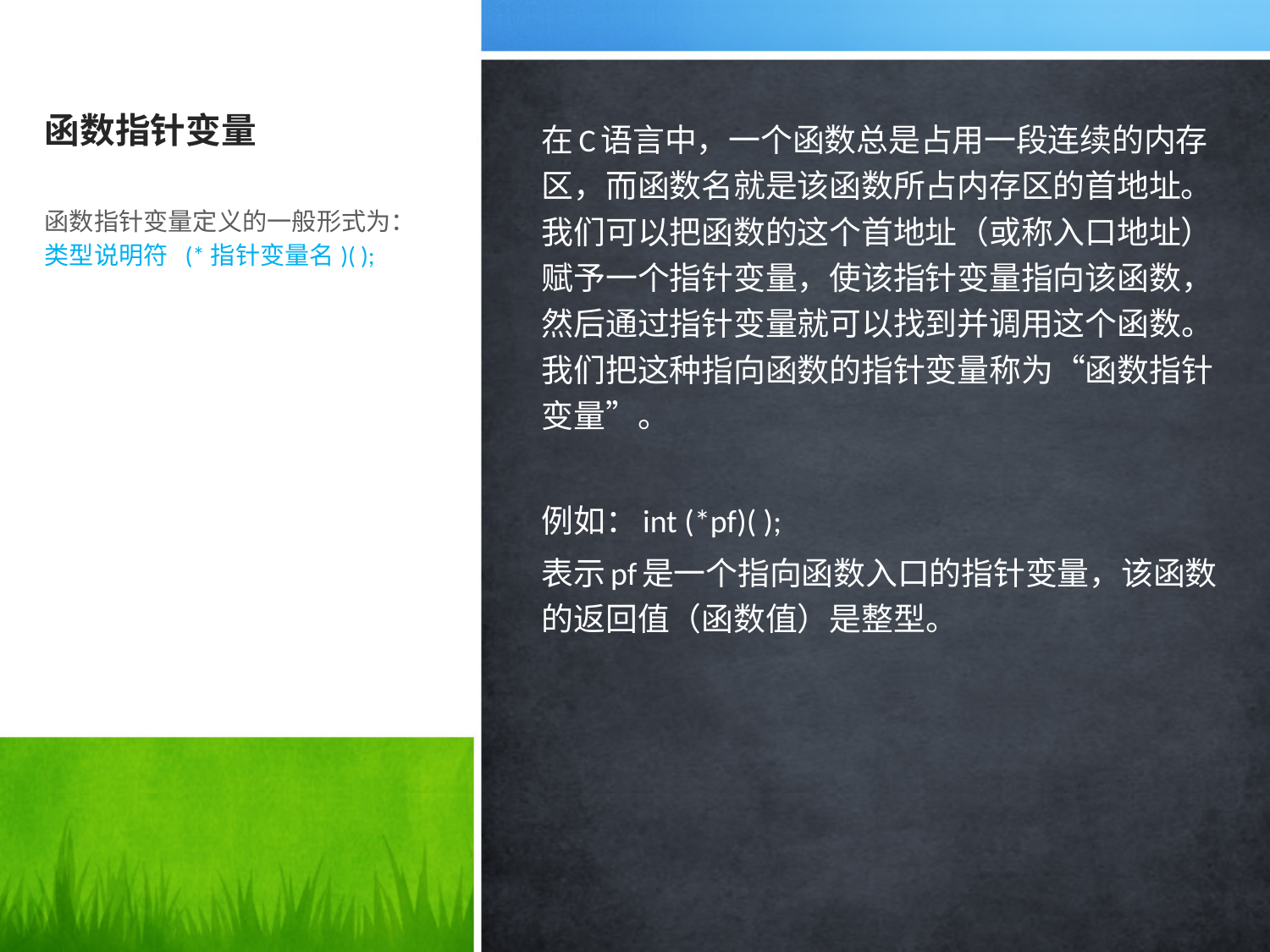

# 函数指针变量
在C语言中，一个函数总是占用一段连续的内存区，而函数名就是该函数所占内存区的首地址。我们可以把函数的这个首地址（或称入口地址）赋予一个指针变量，使该指针变量指向该函数，然后通过指针变量就可以找到并调用这个函数。我们把这种指向函数的指针变量称为“函数指针变量”。

例如：int (*pf)( );
表示pf是一个指向函数入口的指针变量，该函数的返回值（函数值）是整型。

函数指针变量定义的一般形式为：
类型说明符  (*指针变量名)( );